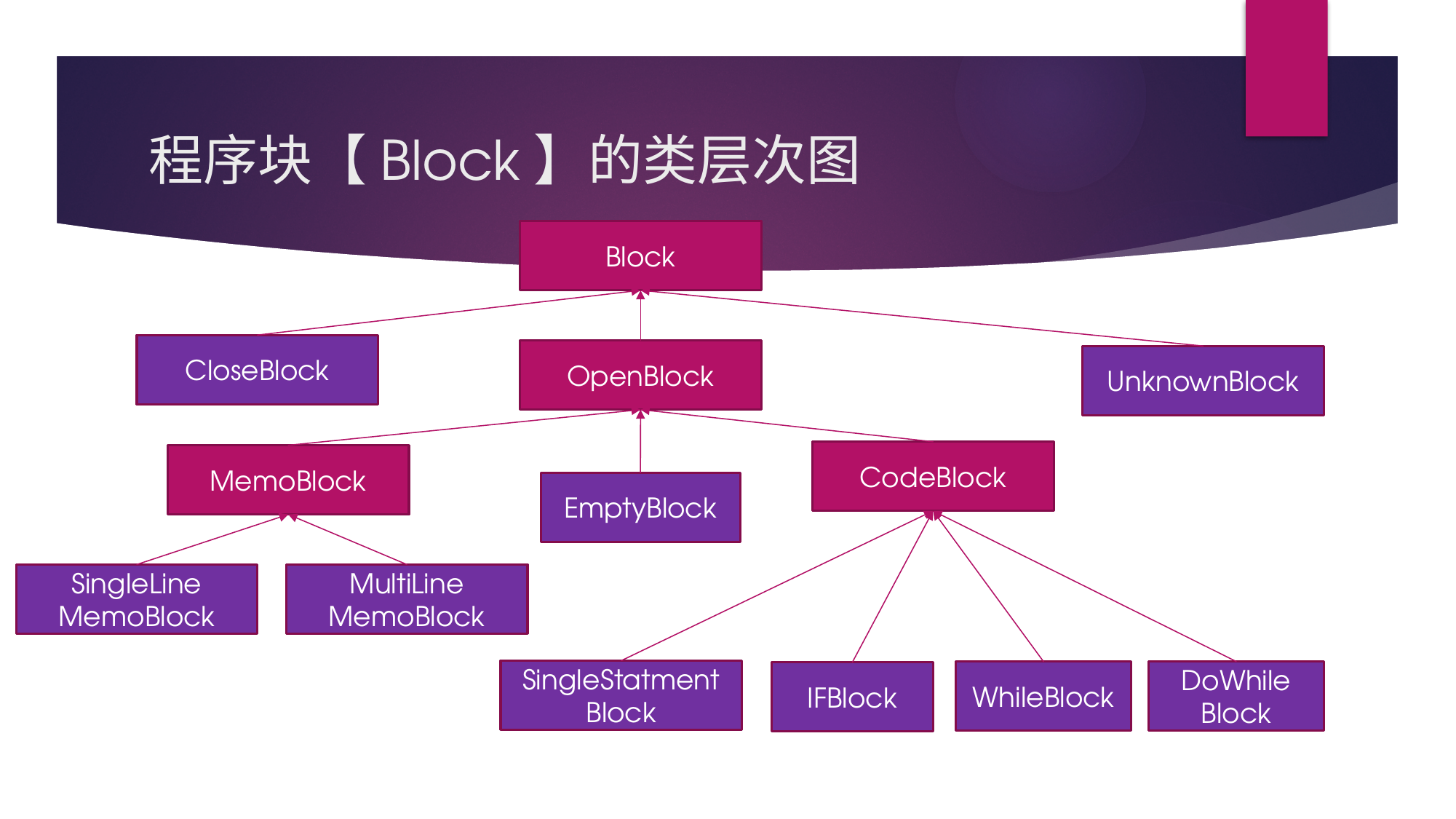

# 程序块【Block】的类层次图
Block
CloseBlock
OpenBlock
UnknownBlock
CodeBlock
MemoBlock
EmptyBlock
MultiLine
MemoBlock
SingleLine
MemoBlock
SingleStatment
Block
WhileBlock
DoWhile
Block
IFBlock